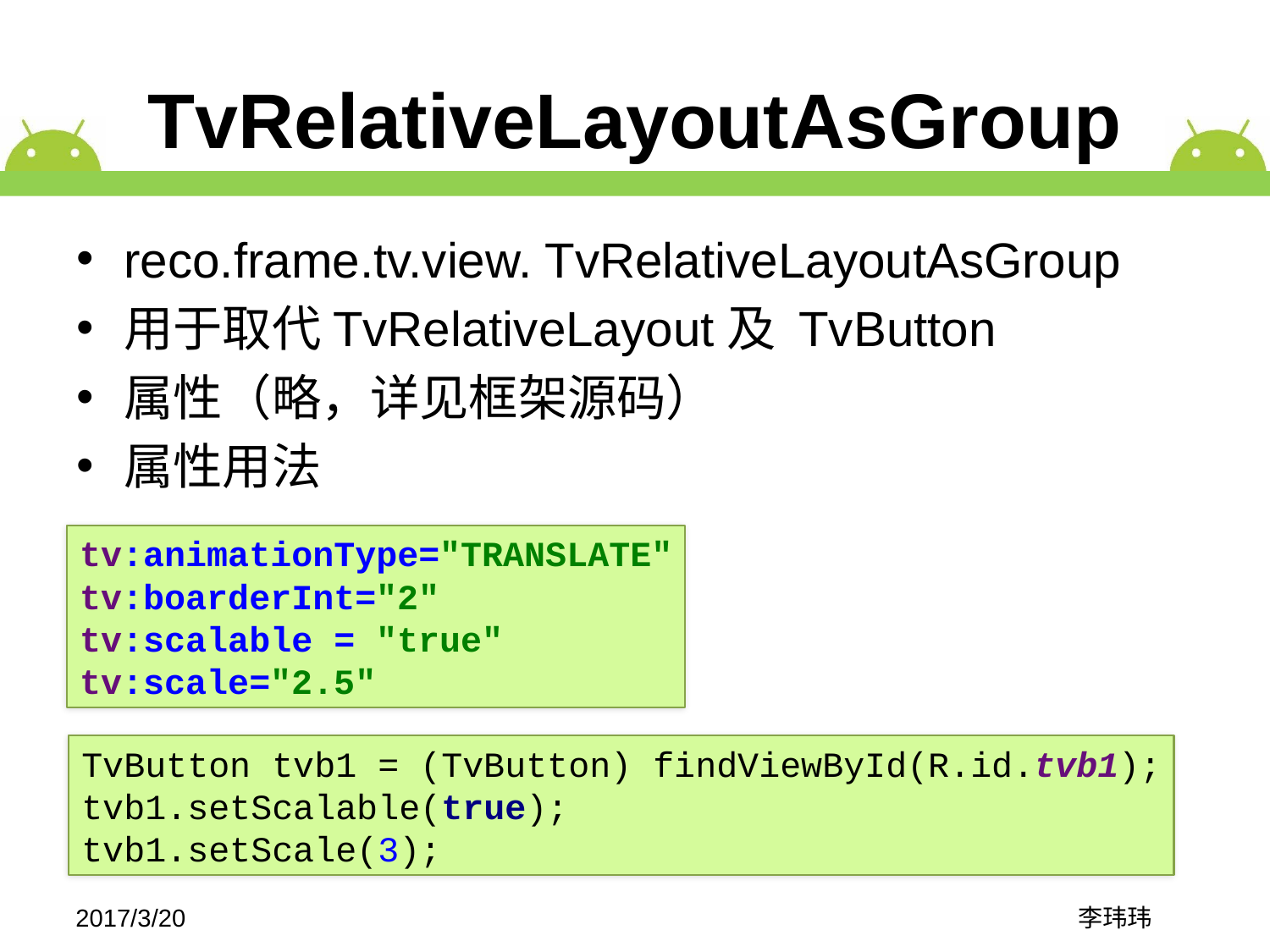

# TvRelativeLayoutAsGroup
reco.frame.tv.view. TvRelativeLayoutAsGroup
用于取代TvRelativeLayout及 TvButton
属性（略，详见框架源码）
属性用法
tv:animationType="TRANSLATE"
tv:boarderInt="2"
tv:scalable = "true"
tv:scale="2.5"
TvButton tvb1 = (TvButton) findViewById(R.id.tvb1);
tvb1.setScalable(true);
tvb1.setScale(3);